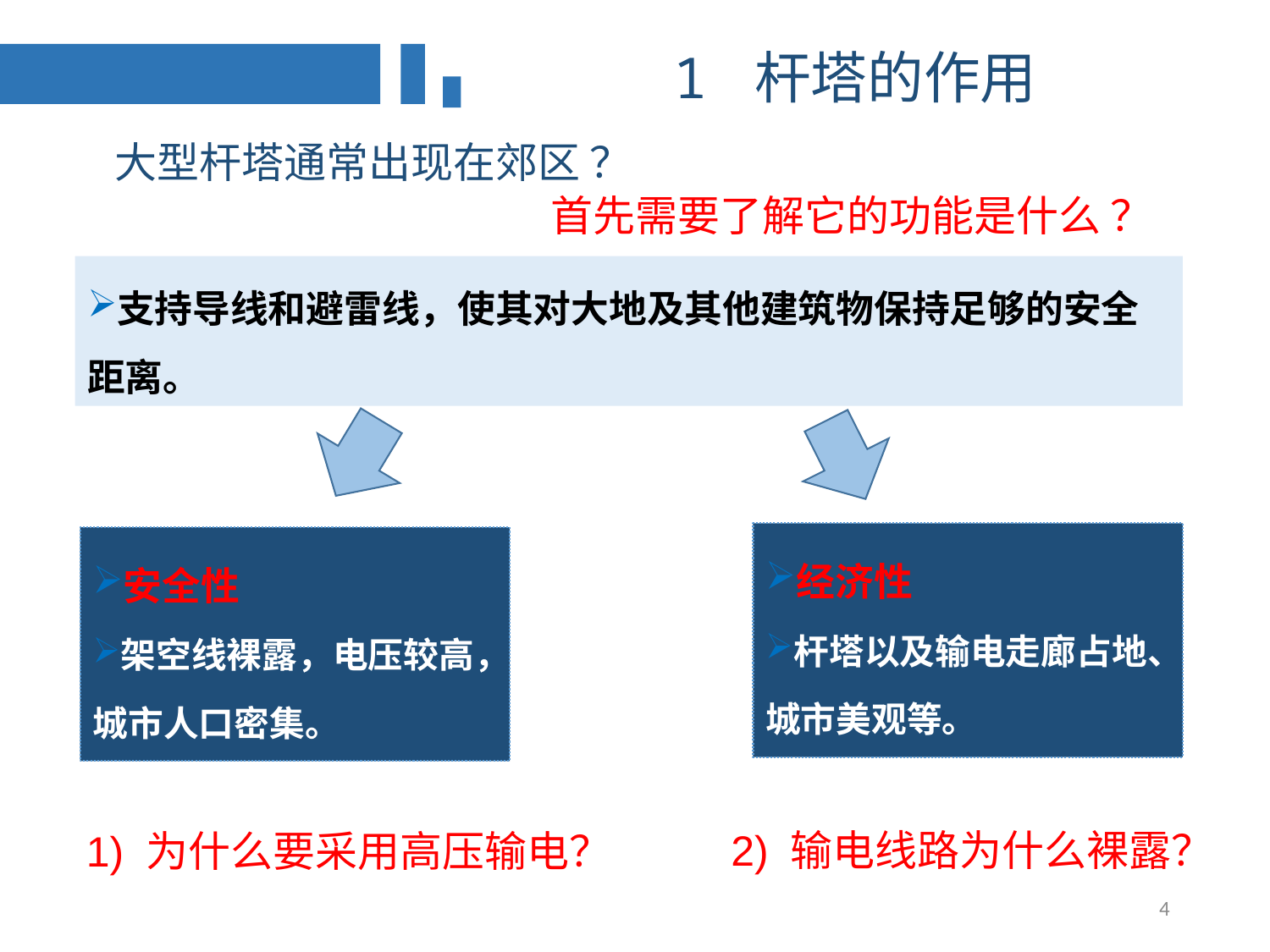

1 杆塔的作用

大型杆塔通常出现在郊区 ？
首先需要了解它的功能是什么 ？
支持导线和避雷线，使其对大地及其他建筑物保持足够的安全距离。

经济性
杆塔以及输电走廊占地、城市美观等。

安全性
架空线裸露，电压较高，城市人口密集。
2) 输电线路为什么裸露？
1) 为什么要采用高压输电？
4